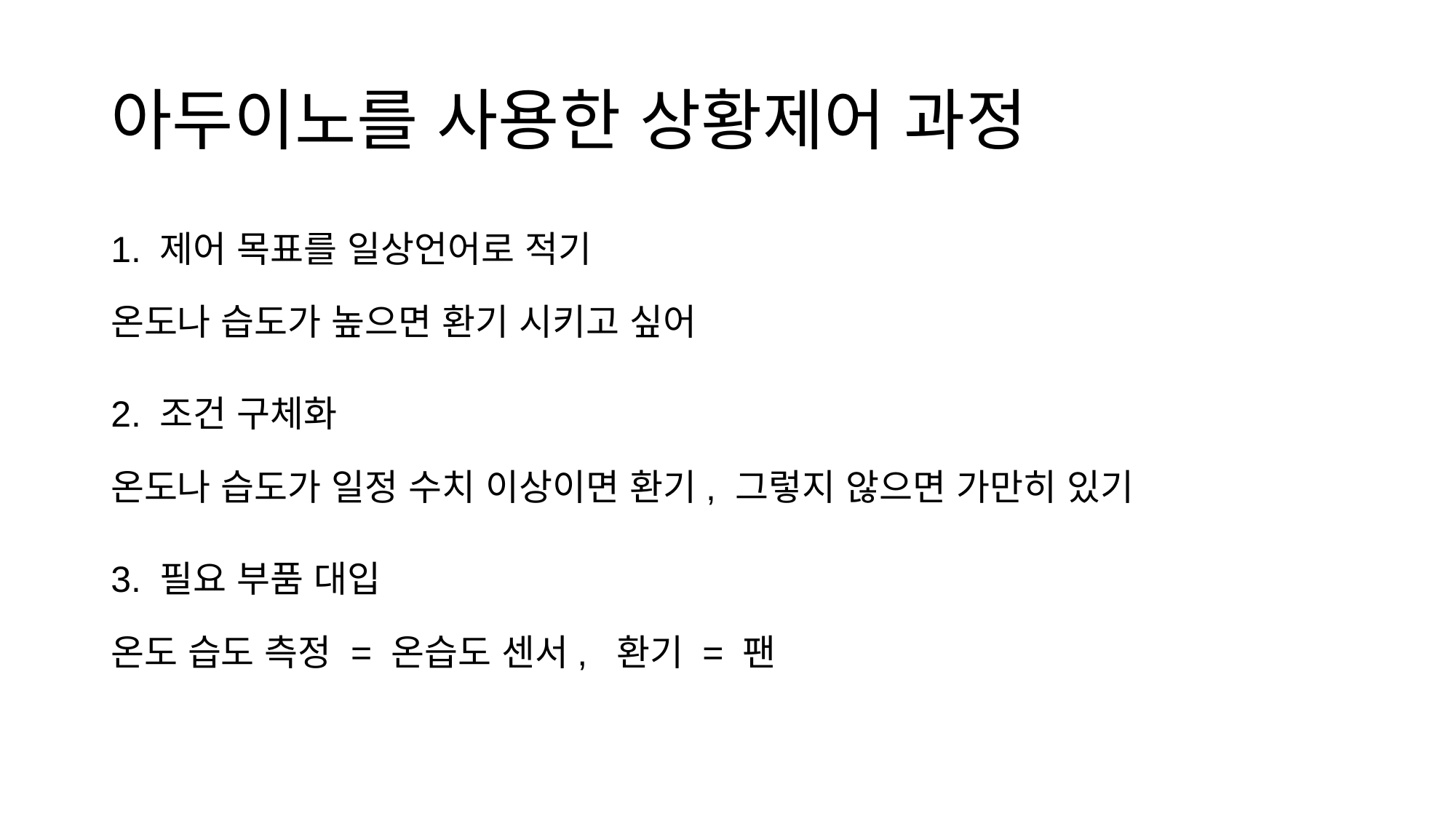

# 아두이노를 사용한 상황제어 과정
1. 제어 목표를 일상언어로 적기
온도나 습도가 높으면 환기 시키고 싶어
2. 조건 구체화
온도나 습도가 일정 수치 이상이면 환기, 그렇지 않으면 가만히 있기
3. 필요 부품 대입
온도 습도 측정 = 온습도 센서,  환기 = 팬